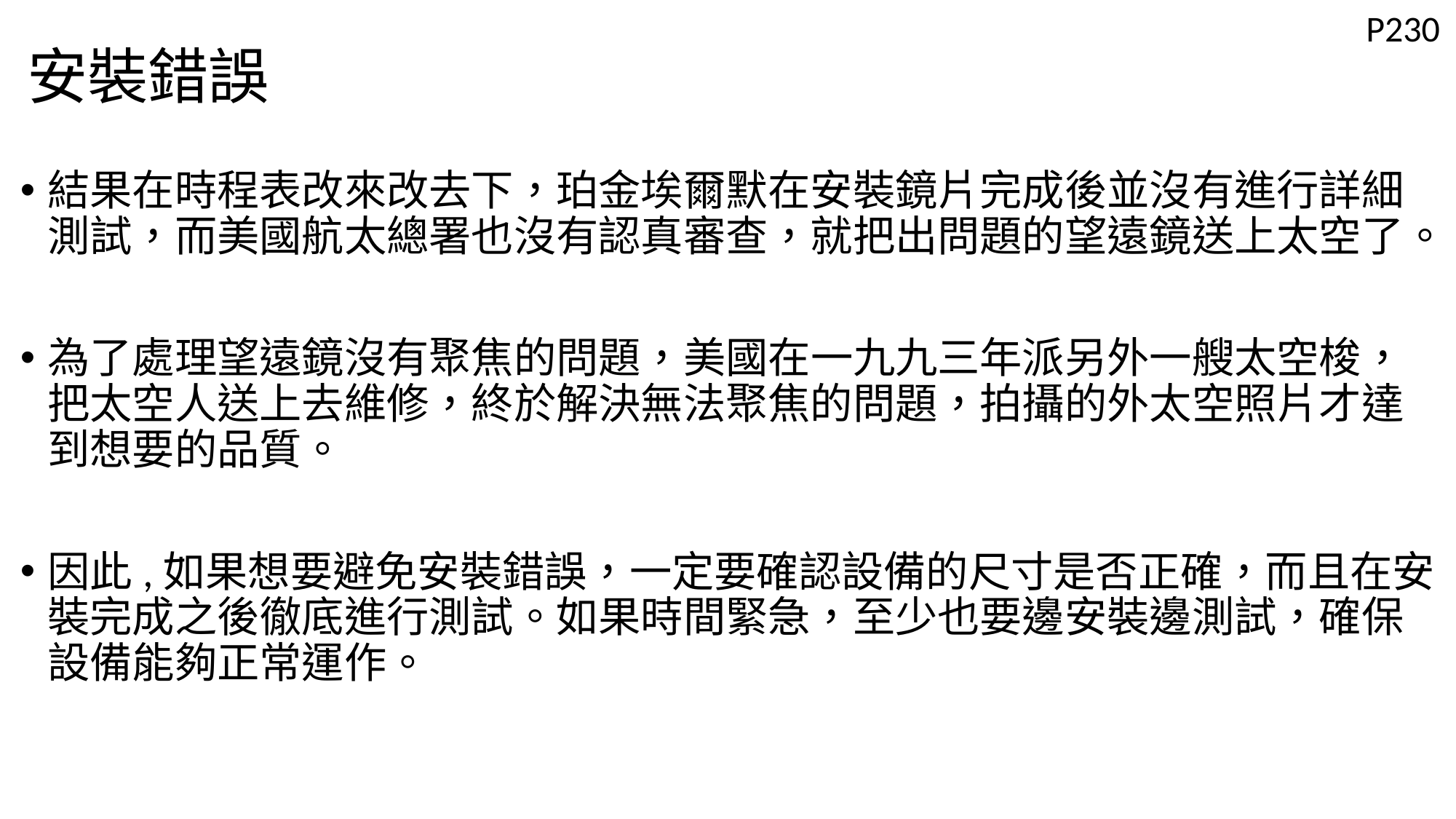

# 安裝錯誤
P230
結果在時程表改來改去下，珀金埃爾默在安裝鏡片完成後並沒有進行詳細測試，而美國航太總署也沒有認真審查，就把出問題的望遠鏡送上太空了。

為了處理望遠鏡沒有聚焦的問題，美國在一九九三年派另外一艘太空梭，把太空人送上去維修，終於解決無法聚焦的問題，拍攝的外太空照片才達到想要的品質。

因此,如果想要避免安裝錯誤，一定要確認設備的尺寸是否正確，而且在安裝完成之後徹底進行測試。如果時間緊急，至少也要邊安裝邊測試，確保設備能夠正常運作。